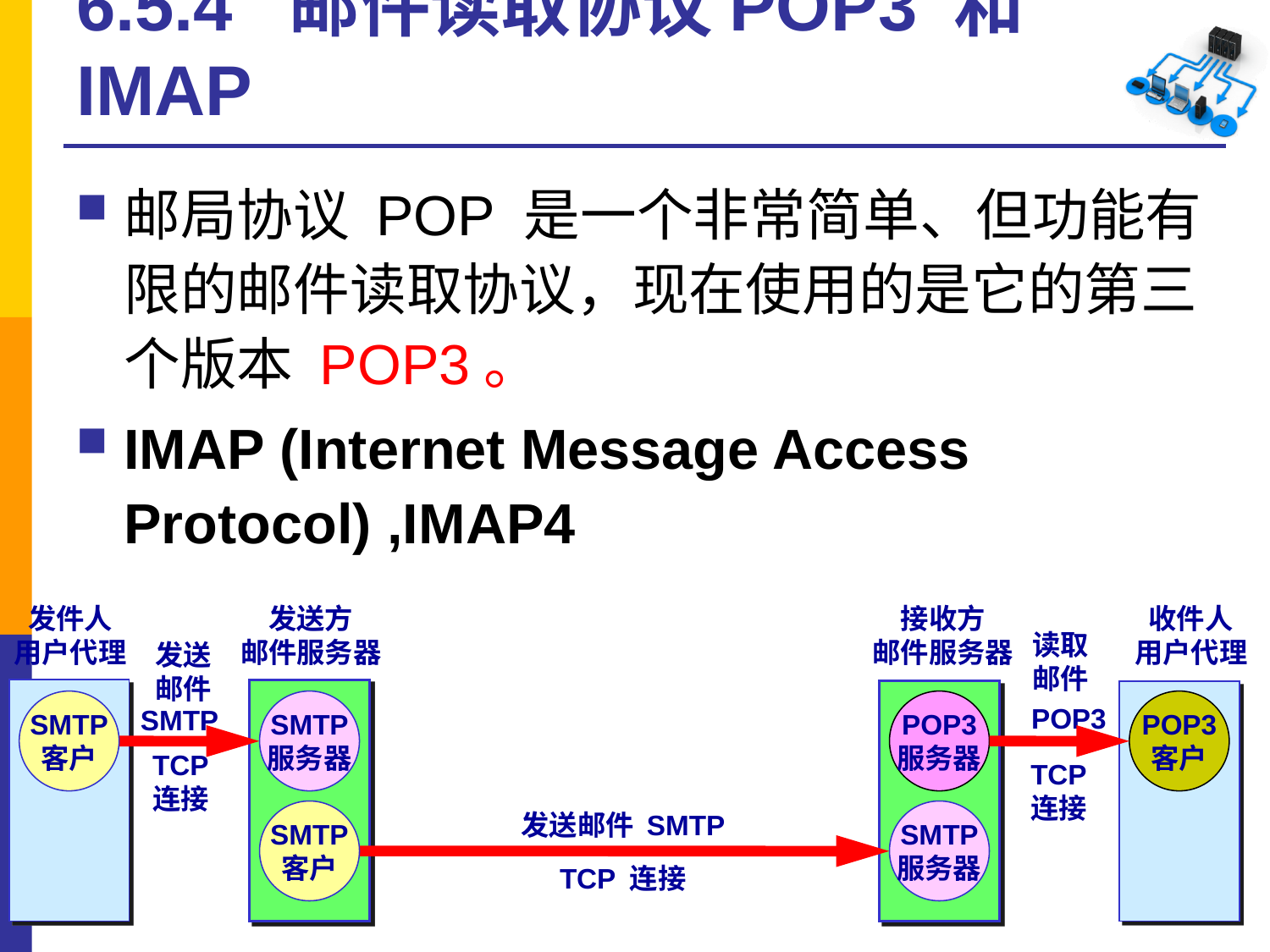

# 6.5.4  邮件读取协议POP3 和 IMAP
邮局协议 POP 是一个非常简单、但功能有限的邮件读取协议，现在使用的是它的第三个版本 POP3。
IMAP (Internet Message Access Protocol) ,IMAP4

发件人
用户代理
发送方
邮件服务器
接收方
邮件服务器
收件人
用户代理
读取
邮件
发送
邮件

SMTP
客户
SMTP
服务器
POP3
服务器
POP3
客户
POP3
SMTP
TCP
连接

TCP
连接
发送邮件 SMTP
SMTP
客户
SMTP
服务器

TCP 连接
63
63